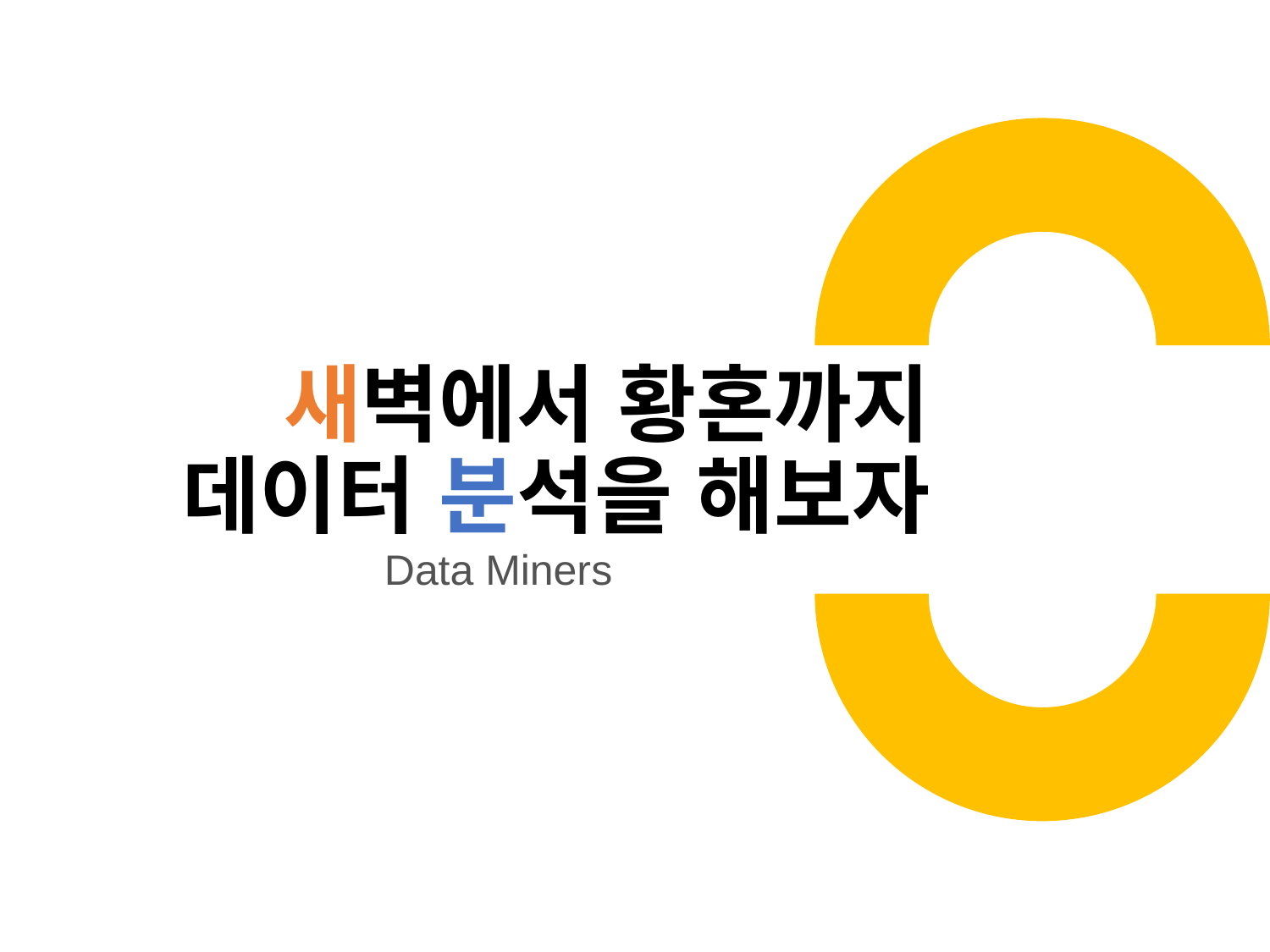

# 새벽에서 황혼까지 데이터 분석을 해보자
Data Miners